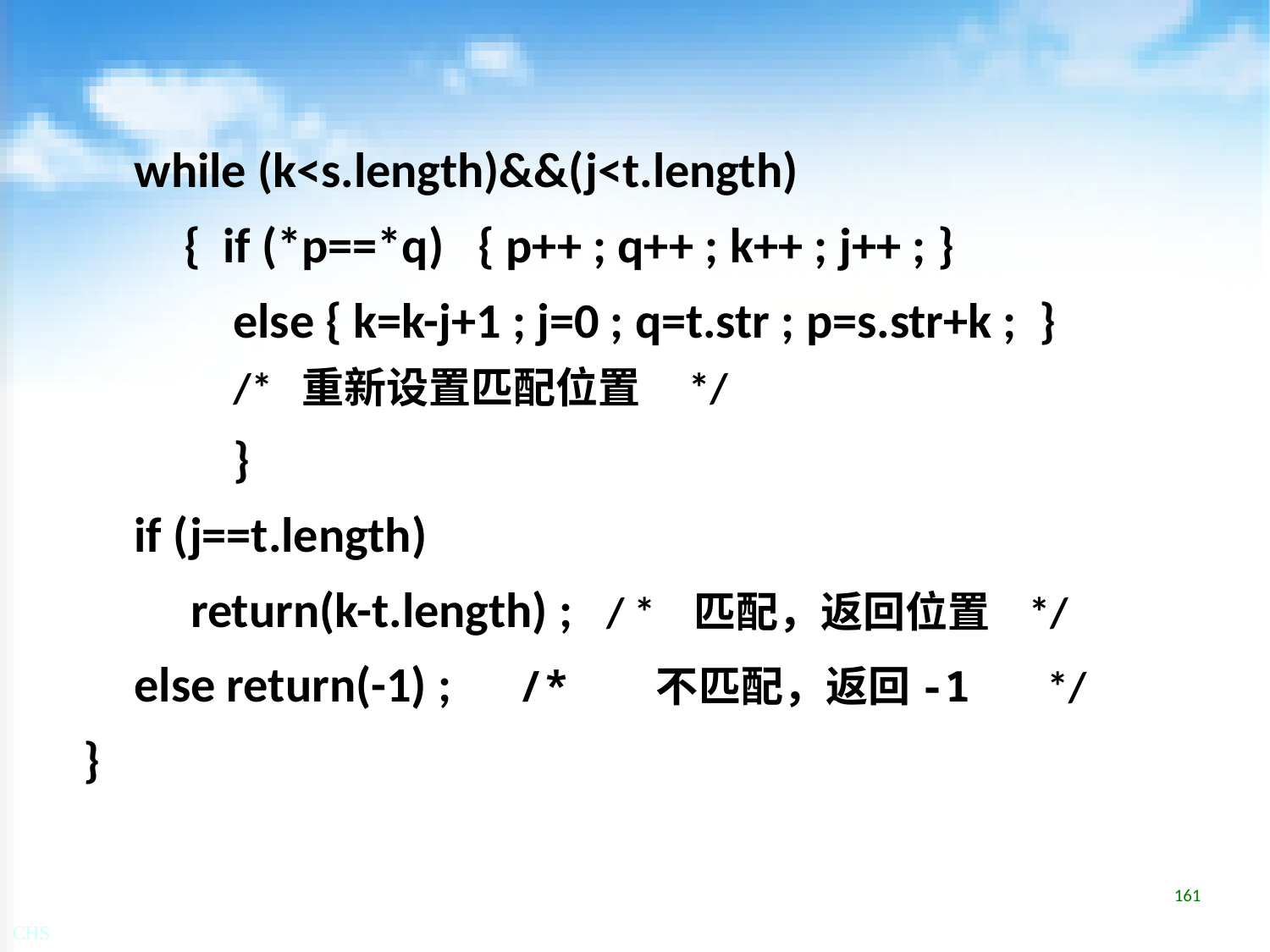

# while (k<s.length)&&(j<t.length)
{  if (*p==*q)   { p++ ; q++ ; k++ ; j++ ; }
else { k=k-j+1 ; j=0 ; q=t.str ; p=s.str+k ;  }
/*  重新设置匹配位置    */
}
if (j==t.length)
     return(k-t.length) ;   / *   匹配，返回位置   */
else return(-1) ;      /*   不匹配，返回-1   */
}
161